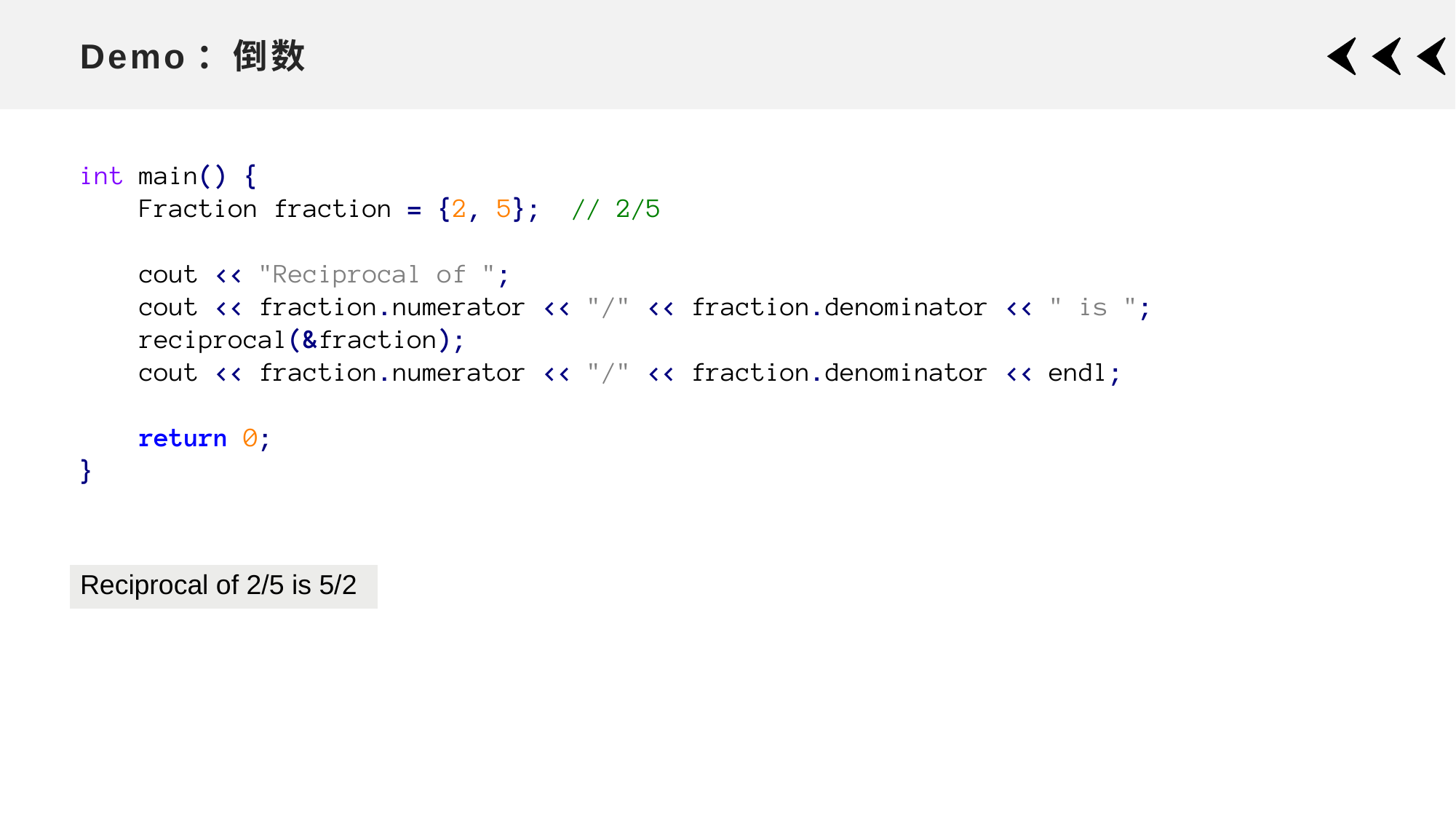

# Demo：倒数
int main() {
    Fraction fraction = {2, 5};  // 2/5

    cout << "Reciprocal of ";
    cout << fraction.numerator << "/" << fraction.denominator << " is ";
    reciprocal(&fraction);
    cout << fraction.numerator << "/" << fraction.denominator << endl;

    return 0;
}
| Reciprocal of 2/5 is 5/2 |
| --- |